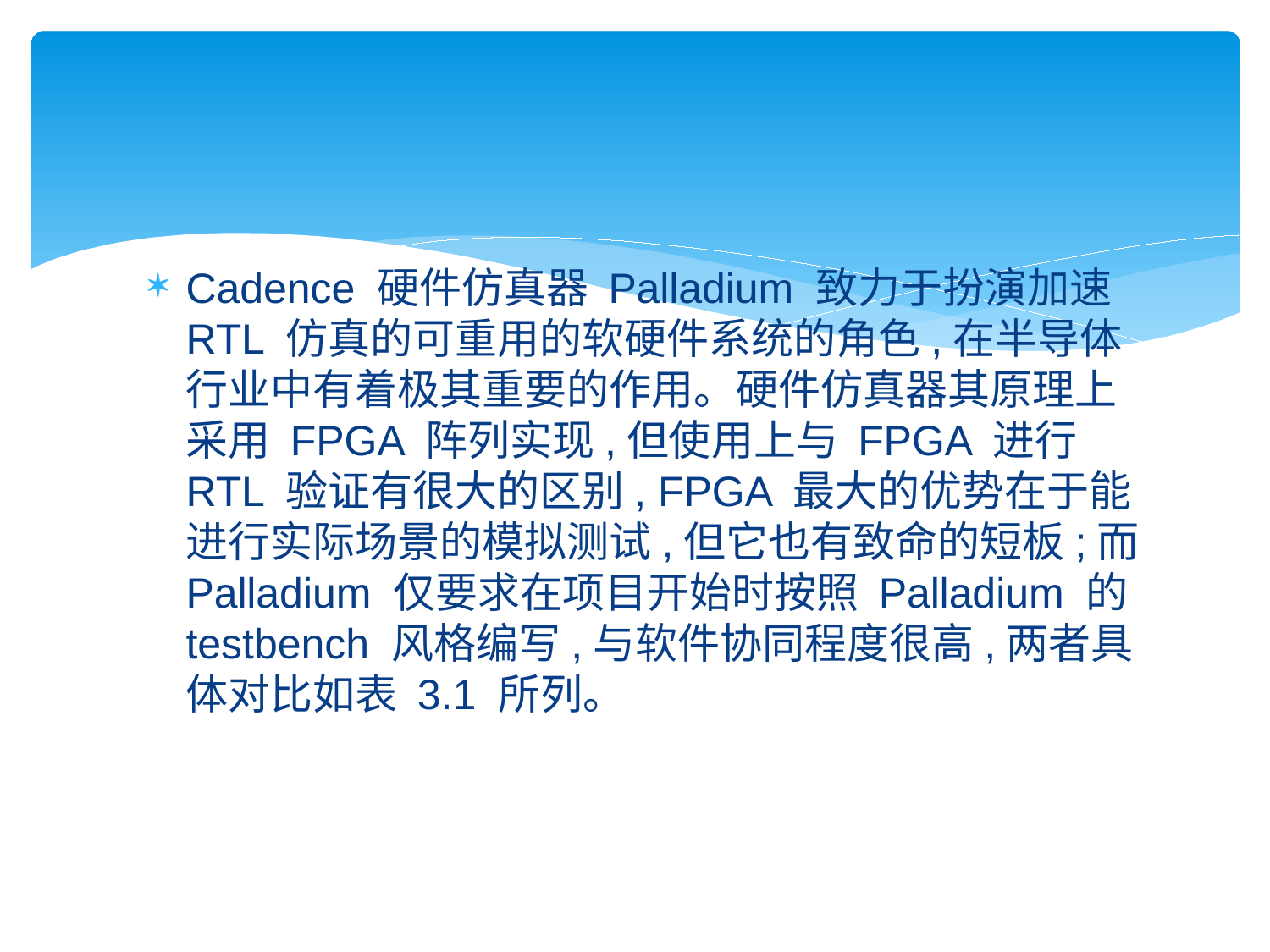

#
Cadence 硬件仿真器 Palladium 致力于扮演加速 RTL 仿真的可重用的软硬件系统的角色,在半导体行业中有着极其重要的作用。硬件仿真器其原理上采用 FPGA 阵列实现,但使用上与 FPGA 进行 RTL 验证有很大的区别, FPGA 最大的优势在于能进行实际场景的模拟测试,但它也有致命的短板;而 Palladium 仅要求在项目开始时按照 Palladium 的 testbench 风格编写,与软件协同程度很高,两者具体对比如表 3.1 所列。